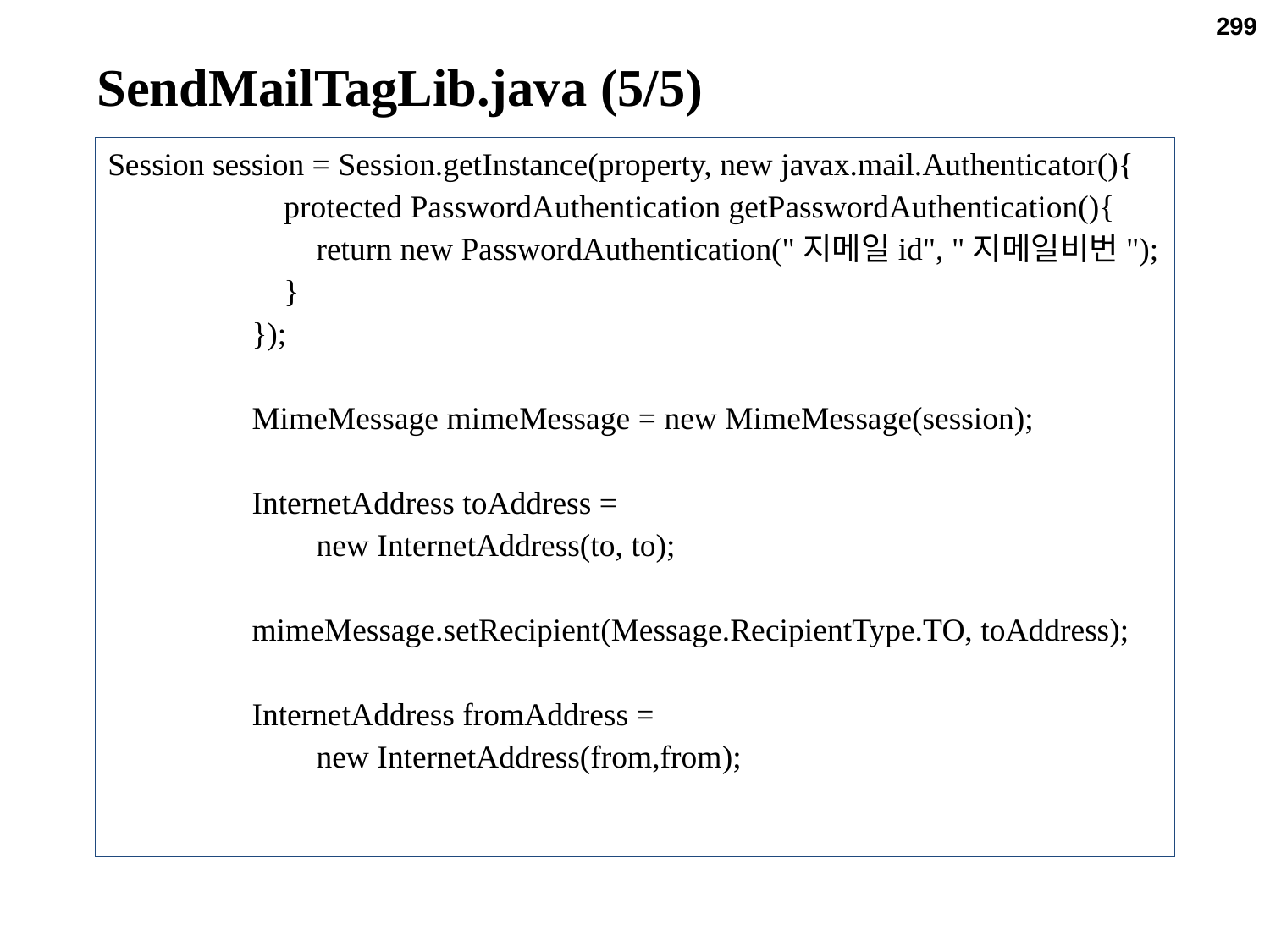

299
SendMailTagLib.java (5/5)
Session session = Session.getInstance(property, new javax.mail.Authenticator(){
	                protected PasswordAuthentication getPasswordAuthentication(){
	                    return new PasswordAuthentication("지메일id", "지메일비번");
	                }
	            });

	            MimeMessage mimeMessage = new MimeMessage(session);

	            InternetAddress toAddress =
	                    new InternetAddress(to, to);

	            mimeMessage.setRecipient(Message.RecipientType.TO, toAddress);

	            InternetAddress fromAddress =
	                    new InternetAddress(from,from);